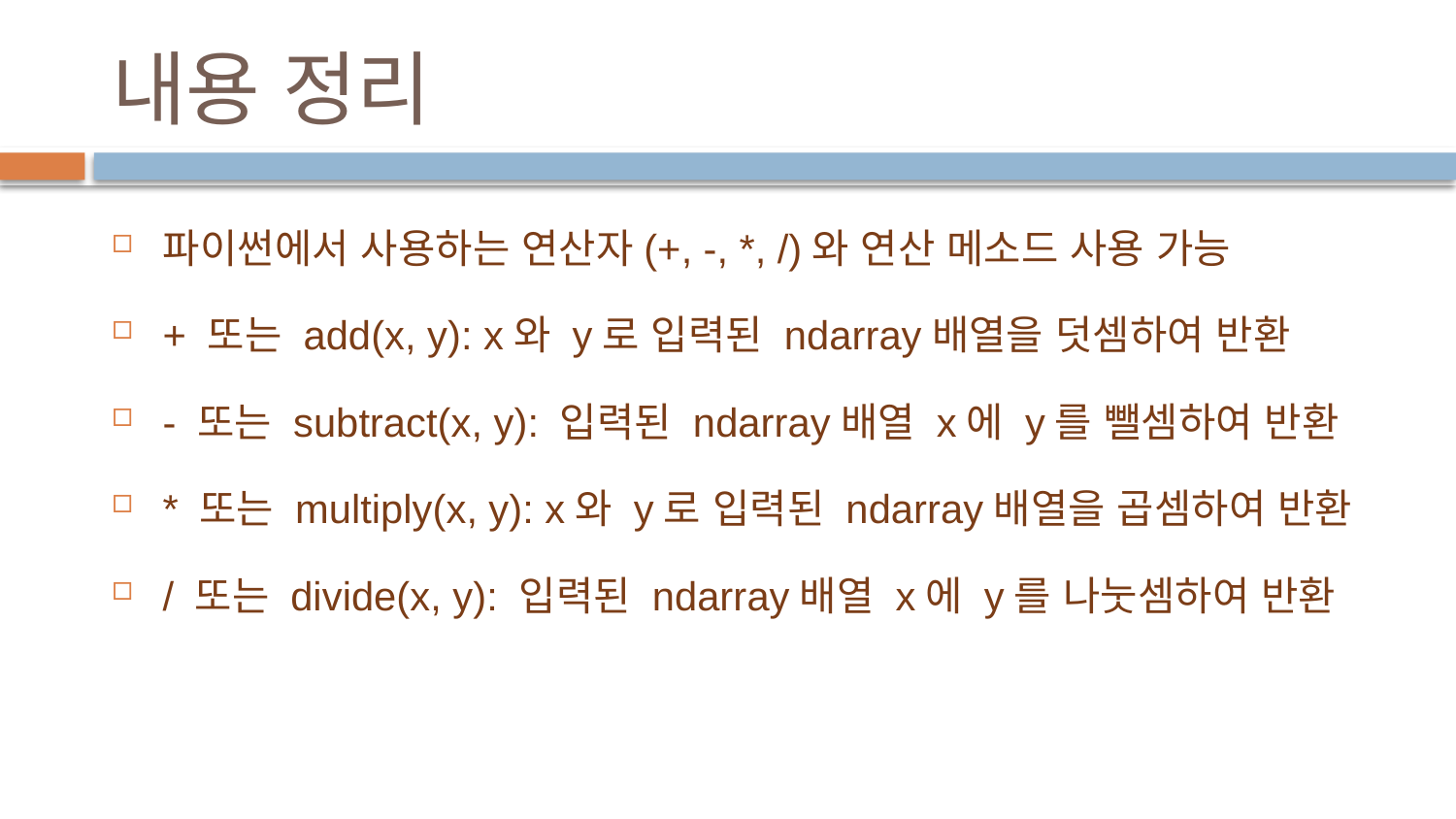

# 내용 정리
파이썬에서 사용하는 연산자(+, -, *, /)와 연산 메소드 사용 가능
+ 또는 add(x, y): x와 y로 입력된 ndarray배열을 덧셈하여 반환
- 또는 subtract(x, y): 입력된 ndarray배열 x에 y를 뺄셈하여 반환
* 또는 multiply(x, y): x와 y로 입력된 ndarray배열을 곱셈하여 반환
/ 또는 divide(x, y): 입력된 ndarray배열 x에 y를 나눗셈하여 반환